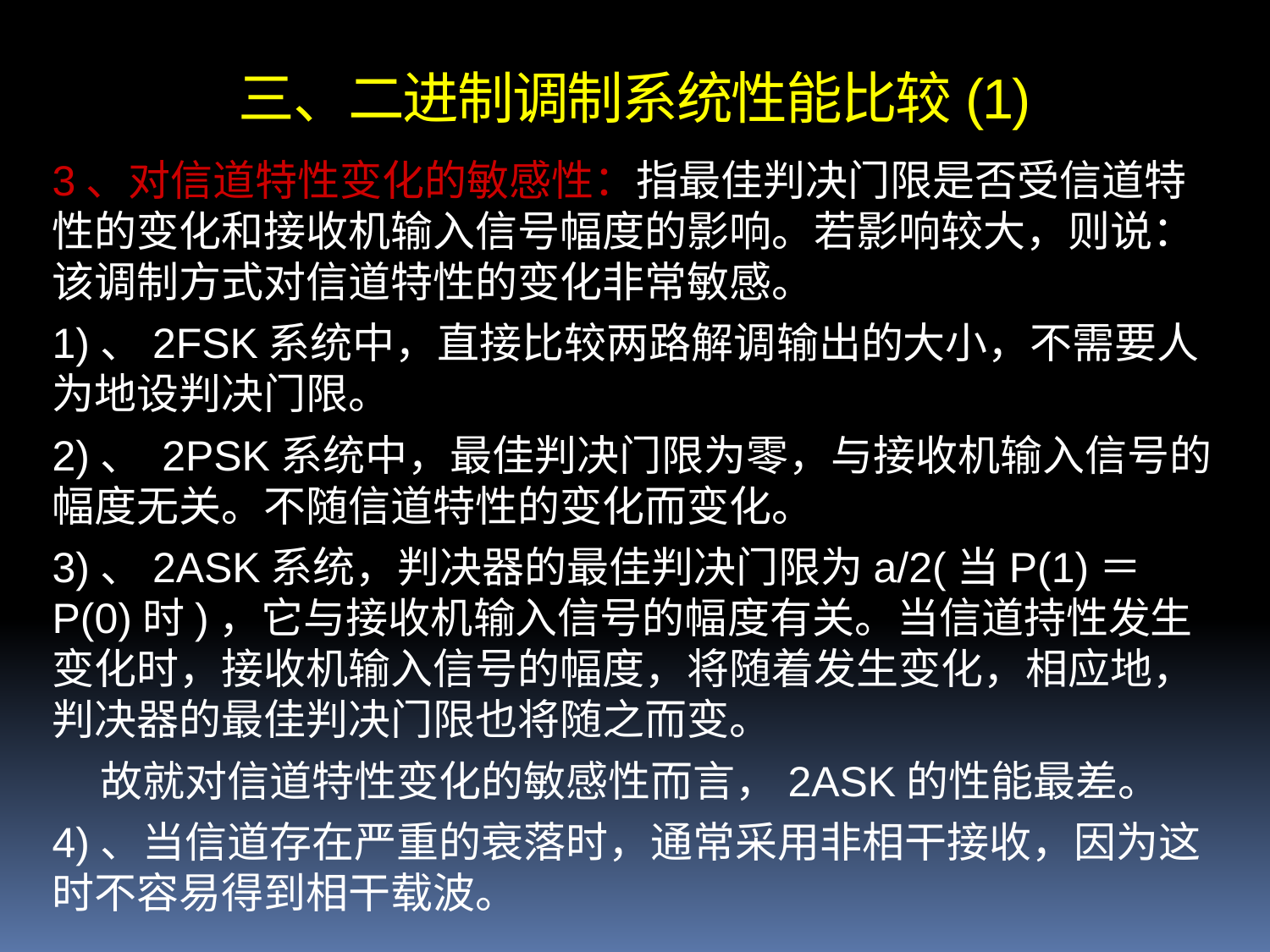

# 三、二进制调制系统性能比较(1)
3、对信道特性变化的敏感性：指最佳判决门限是否受信道特性的变化和接收机输入信号幅度的影响。若影响较大，则说：该调制方式对信道特性的变化非常敏感。
1)、2FSK系统中，直接比较两路解调输出的大小，不需要人为地设判决门限。
2)、 2PSK系统中，最佳判决门限为零，与接收机输入信号的幅度无关。不随信道特性的变化而变化。
3)、2ASK系统，判决器的最佳判决门限为a/2(当P(1)＝P(0)时)，它与接收机输入信号的幅度有关。当信道持性发生变化时，接收机输入信号的幅度，将随着发生变化，相应地，判决器的最佳判决门限也将随之而变。
    故就对信道特性变化的敏感性而言，2ASK的性能最差。
4)、当信道存在严重的衰落时，通常采用非相干接收，因为这时不容易得到相干载波。